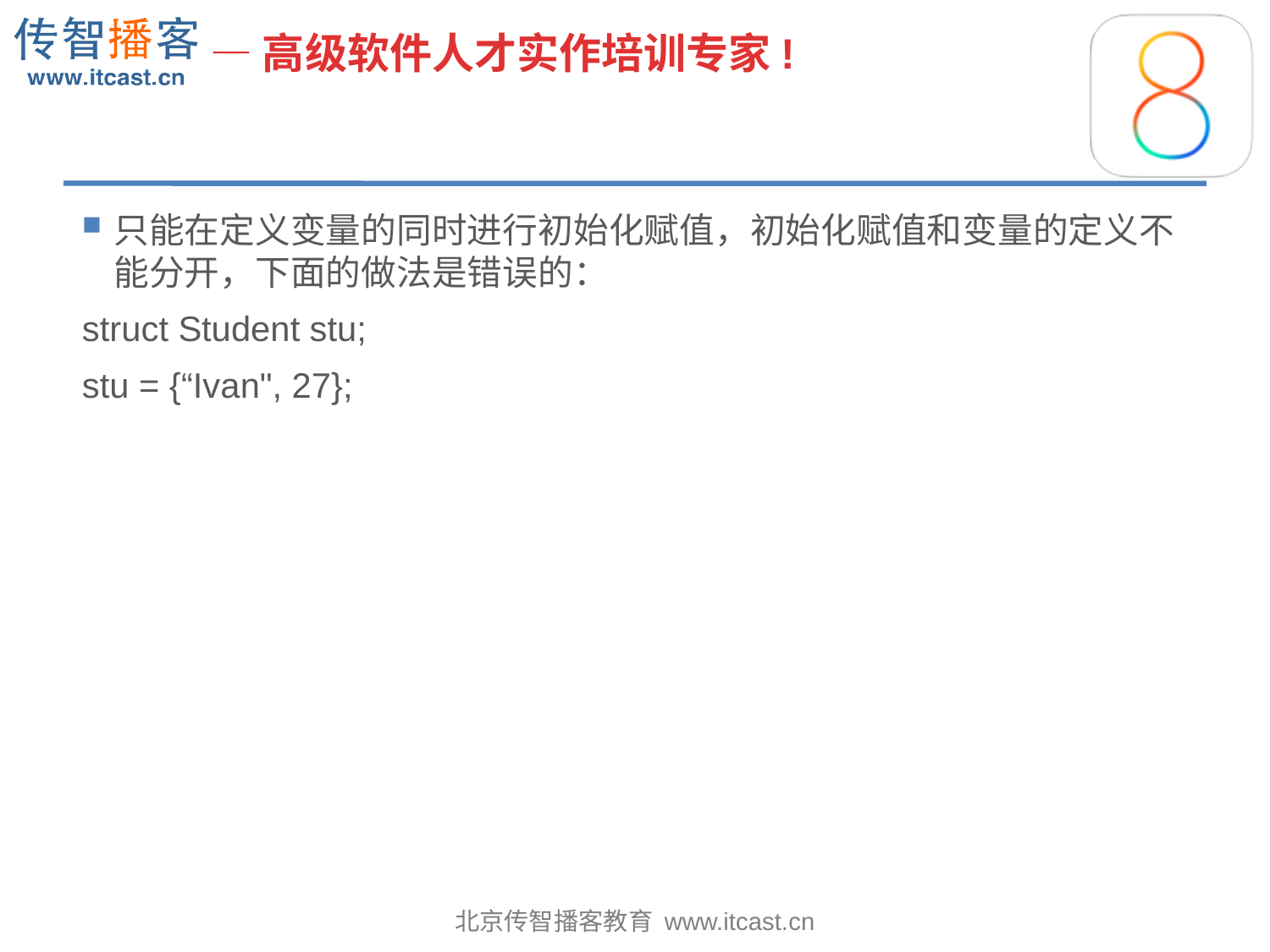

#
只能在定义变量的同时进行初始化赋值，初始化赋值和变量的定义不能分开，下面的做法是错误的：
struct Student stu;
stu = {“Ivan", 27};